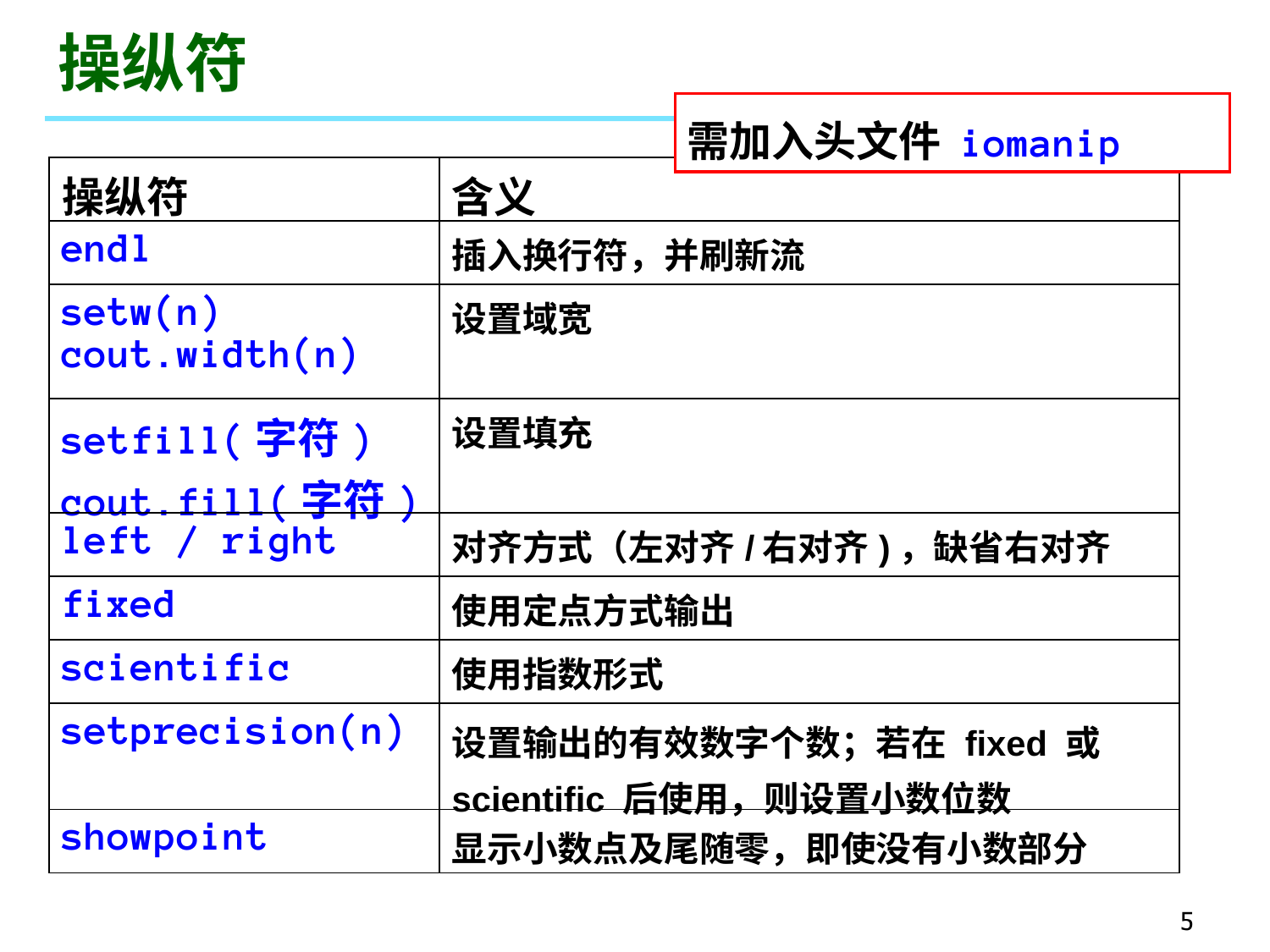

# 操纵符
需加入头文件 iomanip
| 操纵符 | 含义 |
| --- | --- |
| endl | 插入换行符，并刷新流 |
| setw(n) cout.width(n) | 设置域宽 |
| setfill(字符) cout.fill(字符) | 设置填充 |
| left / right | 对齐方式（左对齐/右对齐)，缺省右对齐 |
| fixed | 使用定点方式输出 |
| scientific | 使用指数形式 |
| setprecision(n) | 设置输出的有效数字个数；若在 fixed 或 scientific 后使用，则设置小数位数 |
| showpoint | 显示小数点及尾随零，即使没有小数部分 |
5